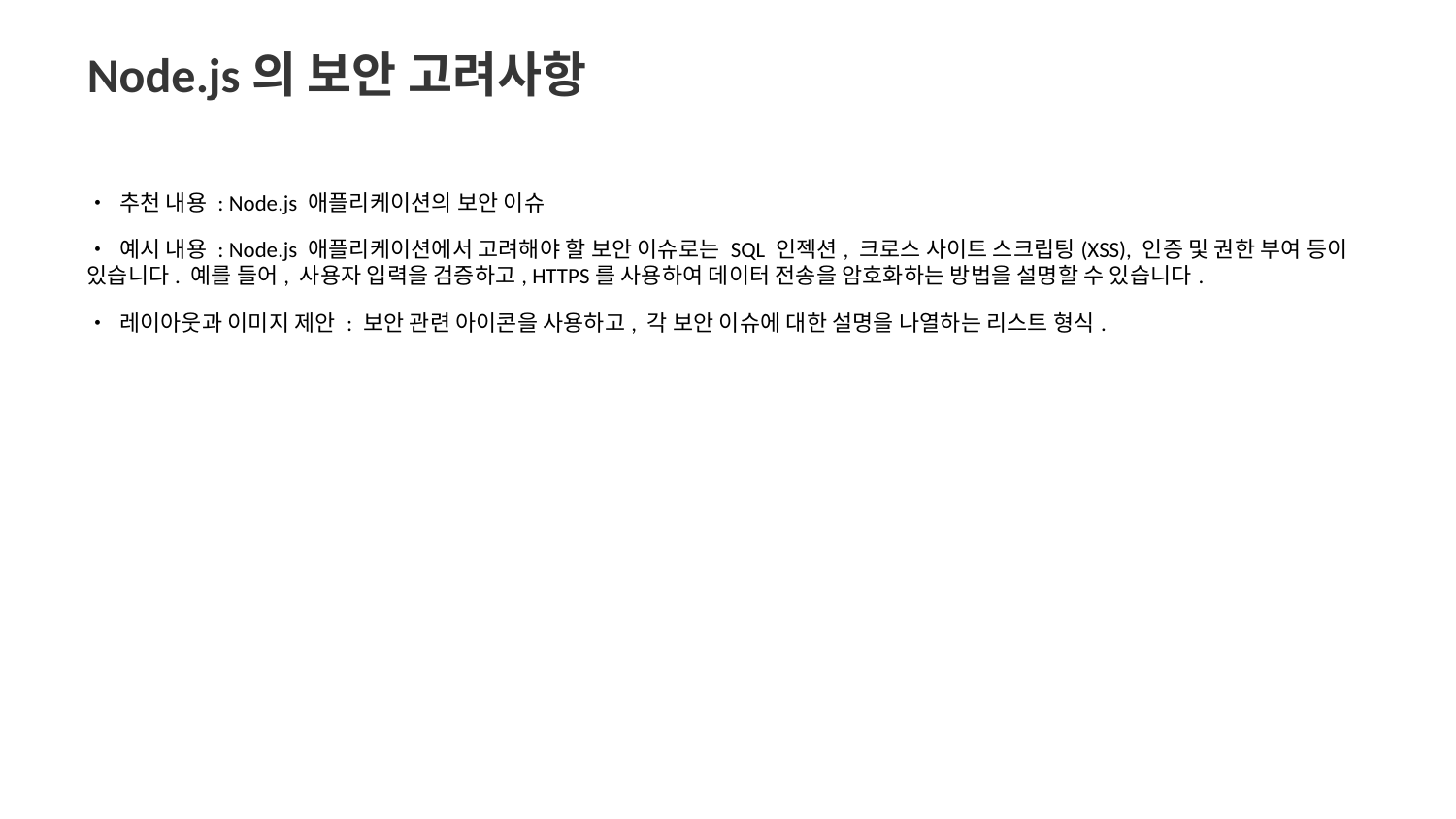

Node.js의 보안 고려사항
• 추천 내용 : Node.js 애플리케이션의 보안 이슈
• 예시 내용 : Node.js 애플리케이션에서 고려해야 할 보안 이슈로는 SQL 인젝션, 크로스 사이트 스크립팅(XSS), 인증 및 권한 부여 등이 있습니다. 예를 들어, 사용자 입력을 검증하고, HTTPS를 사용하여 데이터 전송을 암호화하는 방법을 설명할 수 있습니다.
• 레이아웃과 이미지 제안 : 보안 관련 아이콘을 사용하고, 각 보안 이슈에 대한 설명을 나열하는 리스트 형식.